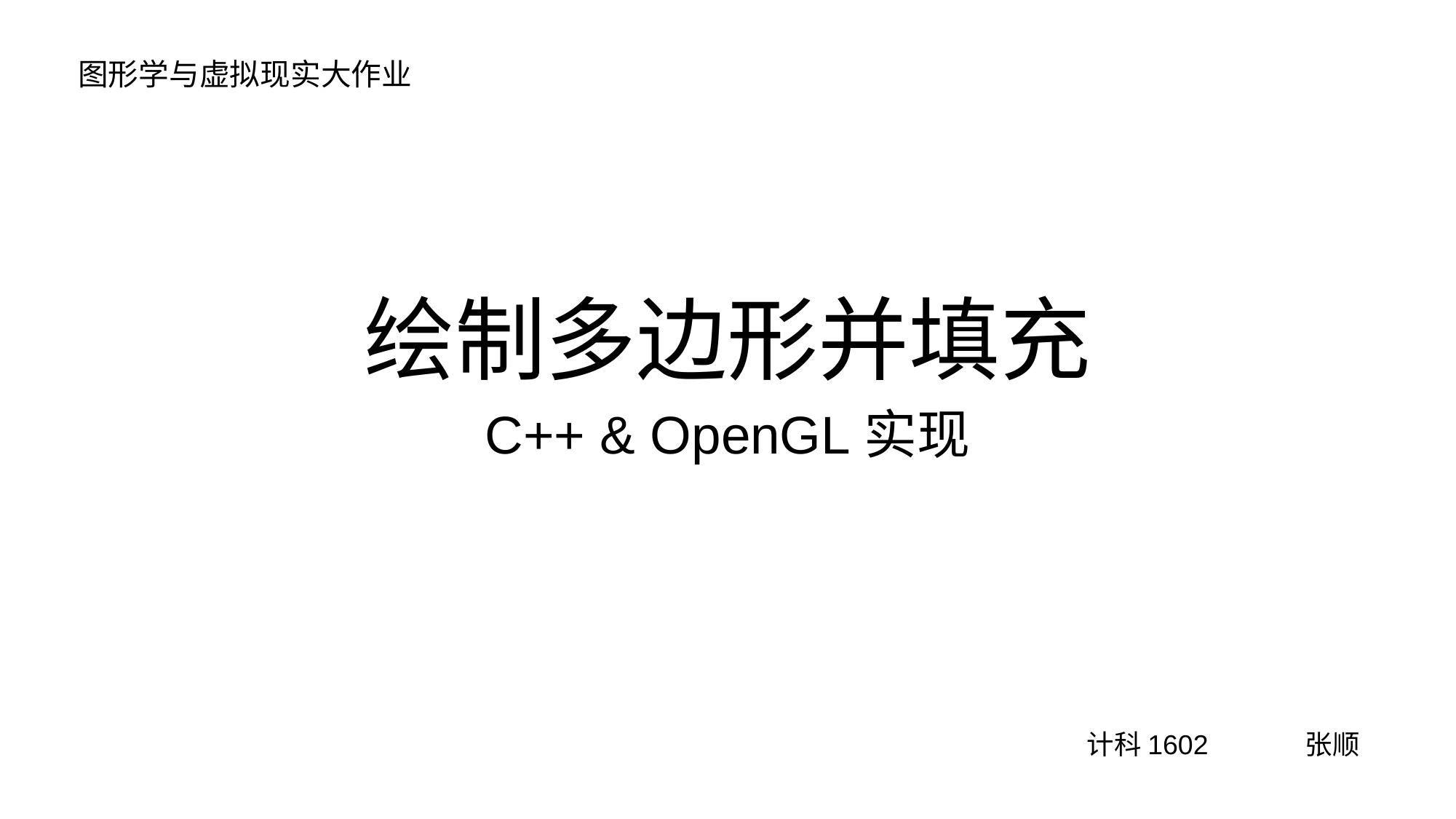

# 图形学与虚拟现实大作业
绘制多边形并填充
C++ & OpenGL实现
计科1602	张顺